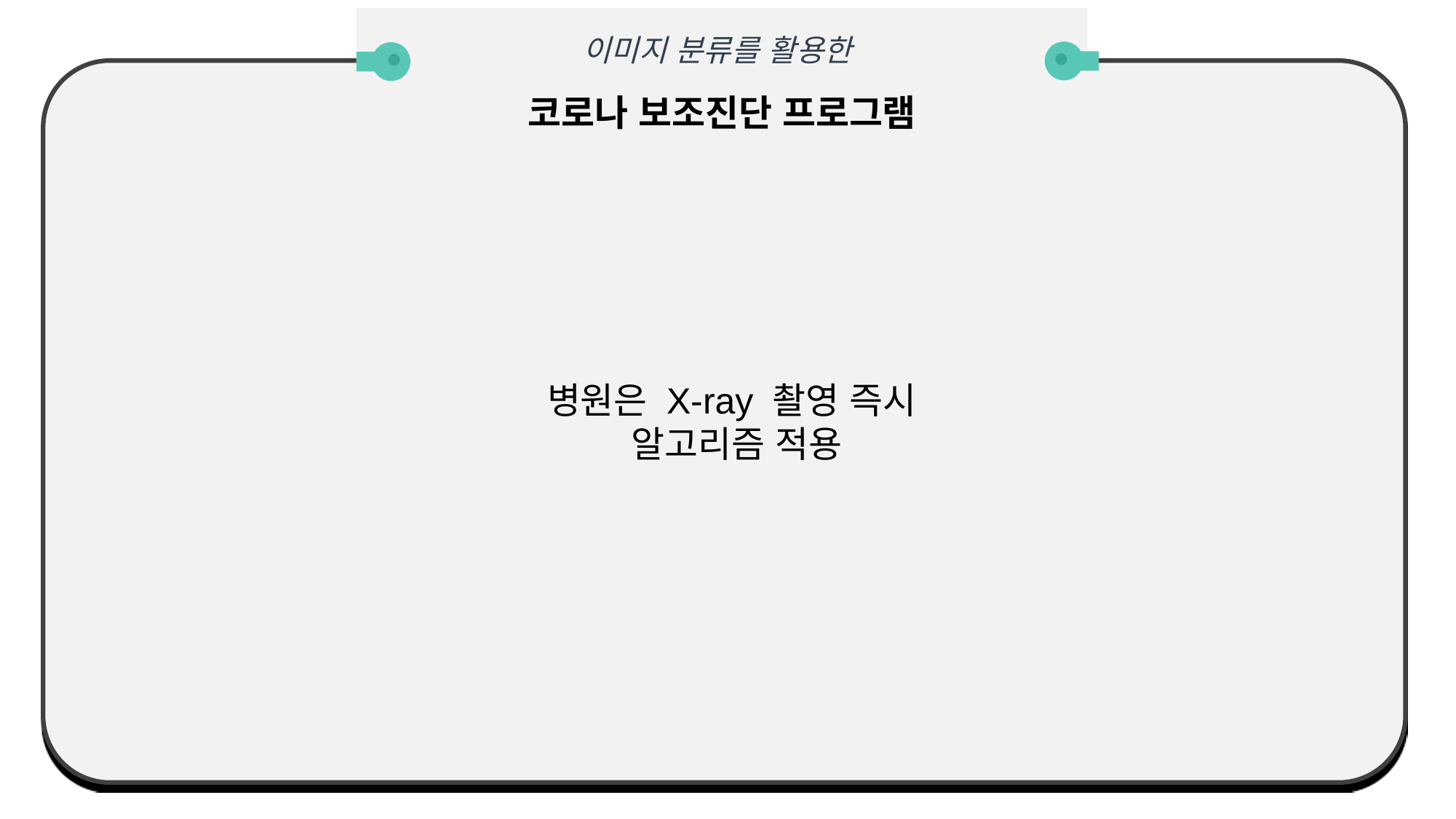

이미지 분류를 활용한
코로나 보조진단 프로그램

병원은 X-ray 촬영 즉시
알고리즘 적용